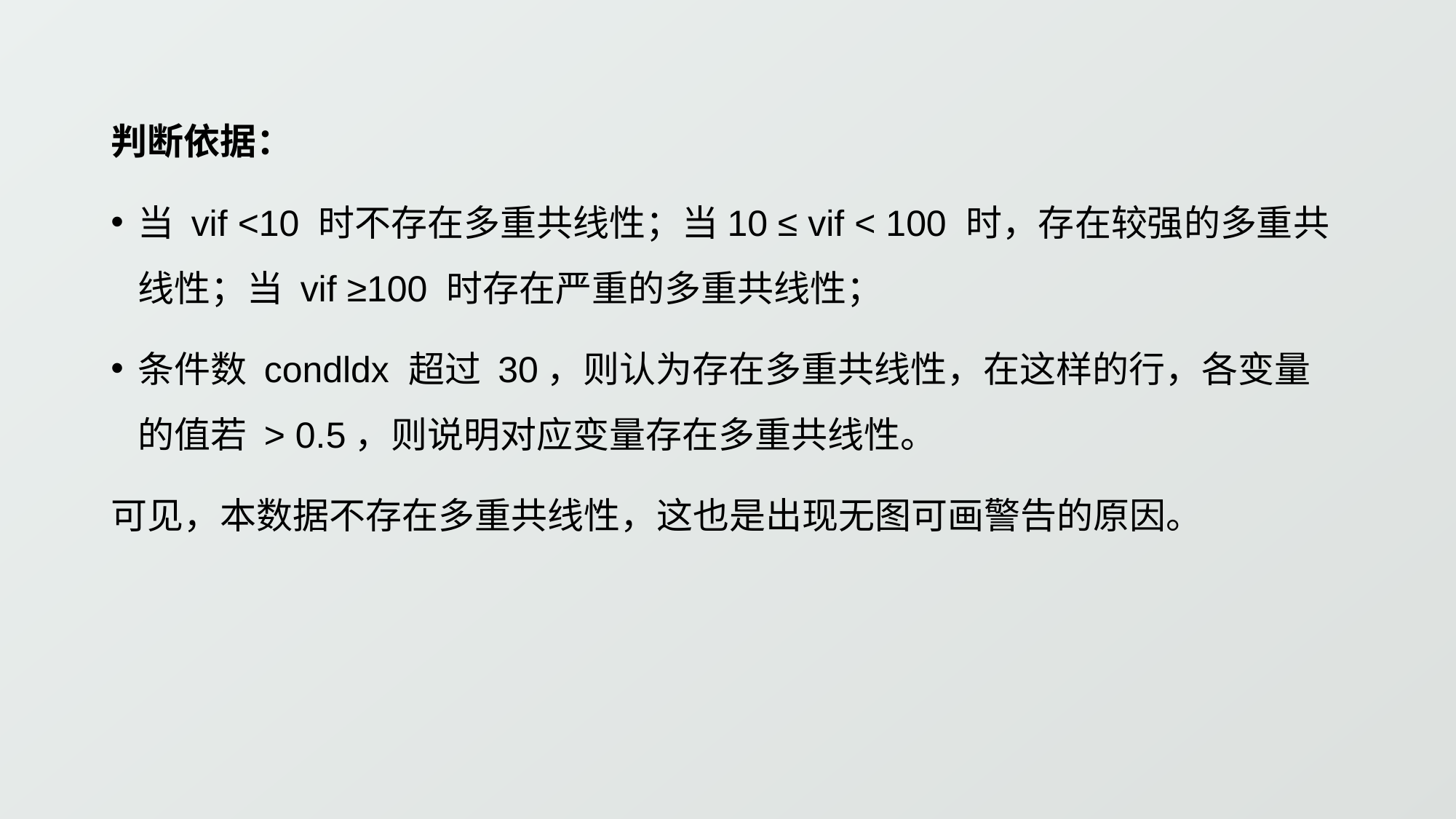

判断依据：
当 vif <10 时不存在多重共线性；当10 ≤ vif < 100 时，存在较强的多重共线性；当 vif ≥100 时存在严重的多重共线性；
条件数 condldx 超过 30，则认为存在多重共线性，在这样的行，各变量的值若 > 0.5，则说明对应变量存在多重共线性。
可见，本数据不存在多重共线性，这也是出现无图可画警告的原因。